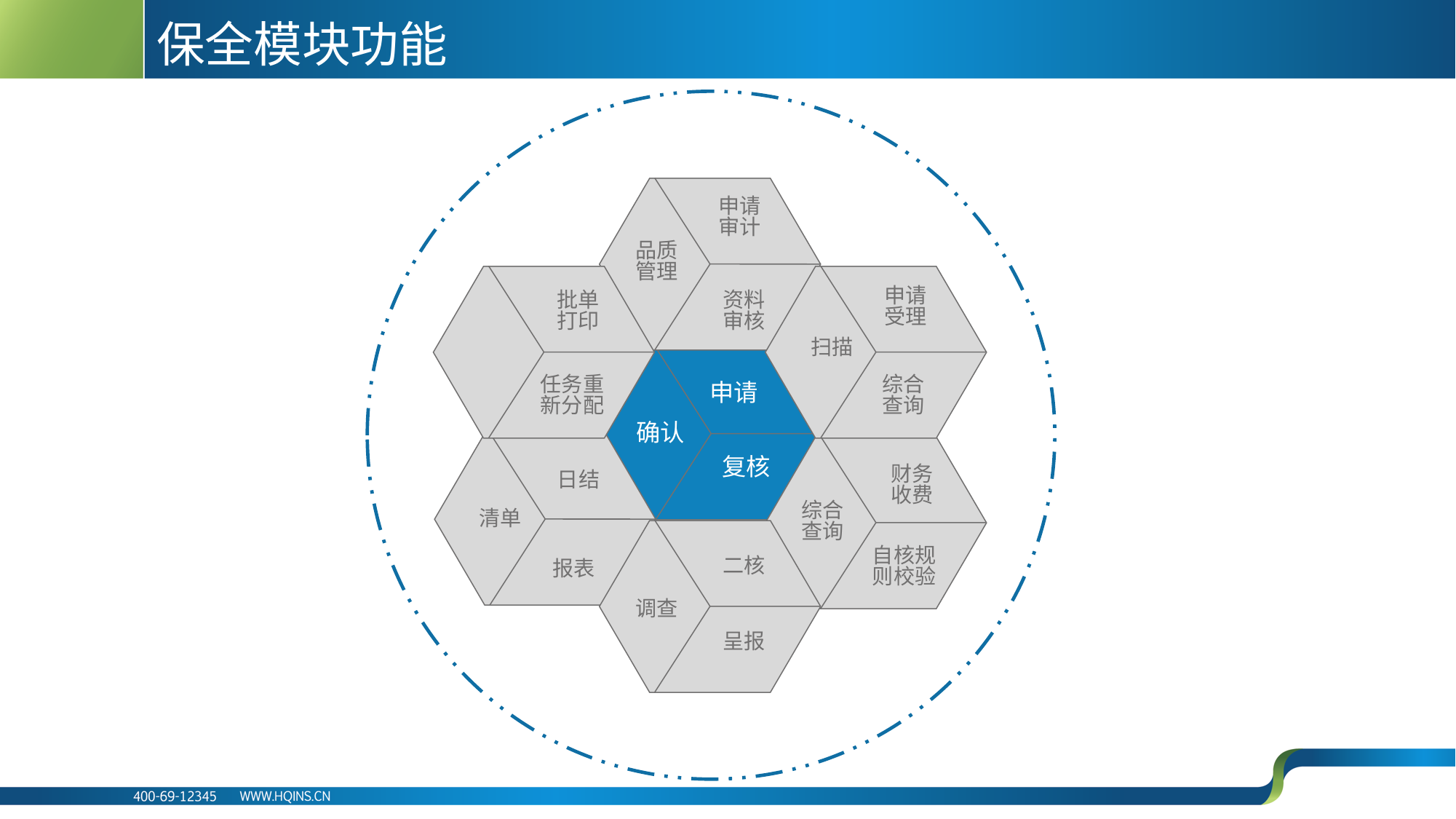

# 保全模块功能

申请审计
品质管理

申请受理
批单打印
资料审核
扫描

任务重新分配
综合查询
申请
确认

复核
财务收费
日结
综合查询
清单

自核规则校验
二核
报表
调查
呈报